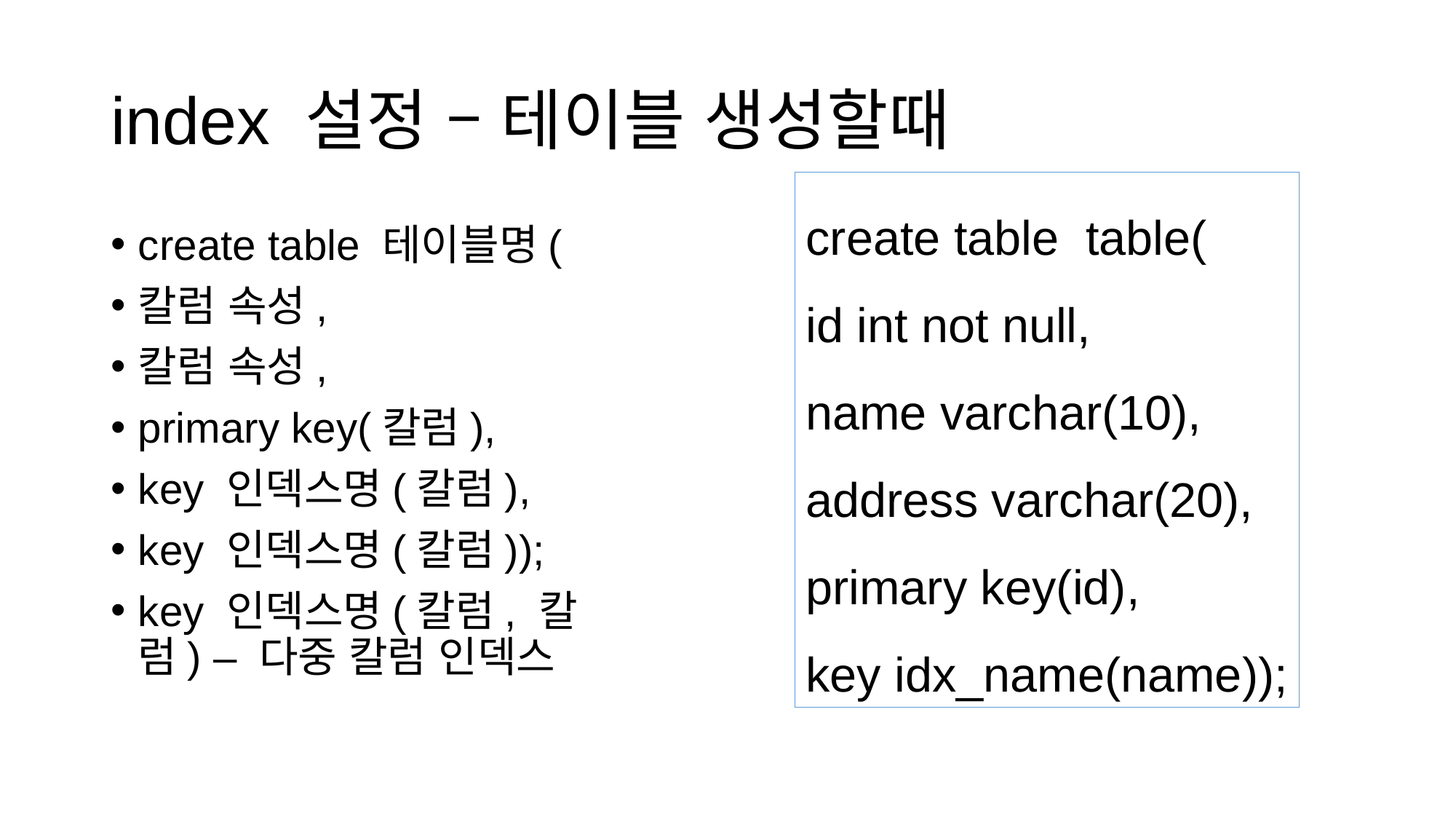

# index 설정 – 테이블 생성할때
create table  table(
id int not null,
name varchar(10),
address varchar(20),
primary key(id),
key idx_name(name));
create table 테이블명(
칼럼 속성,
칼럼 속성,
primary key(칼럼),
key 인덱스명(칼럼),
key 인덱스명(칼럼));
key 인덱스명(칼럼, 칼럼) – 다중 칼럼 인덱스